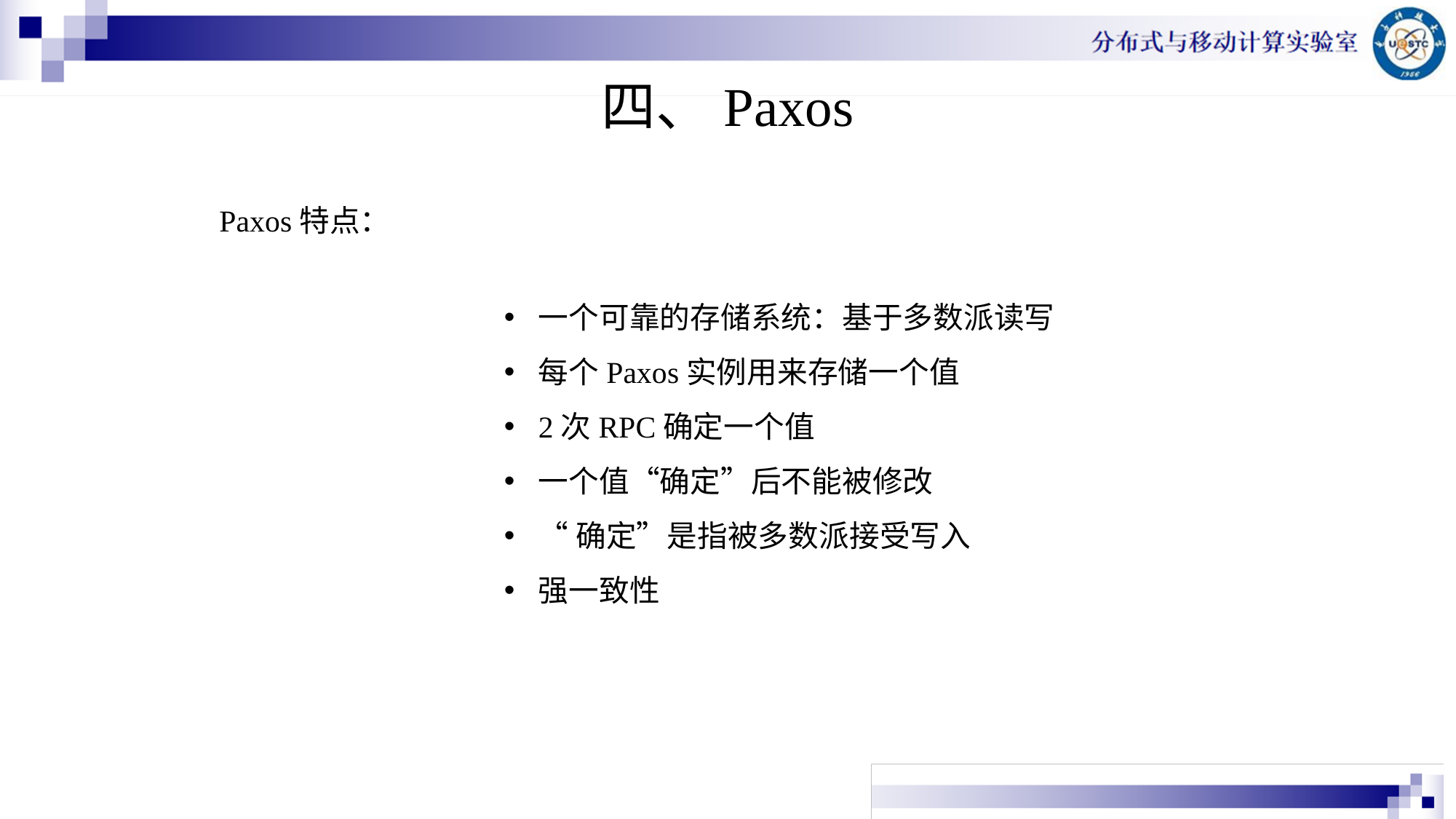

四、Paxos
Paxos特点：
一个可靠的存储系统：基于多数派读写
每个Paxos实例用来存储一个值
2次RPC确定一个值
一个值“确定”后不能被修改
“确定”是指被多数派接受写入
强一致性